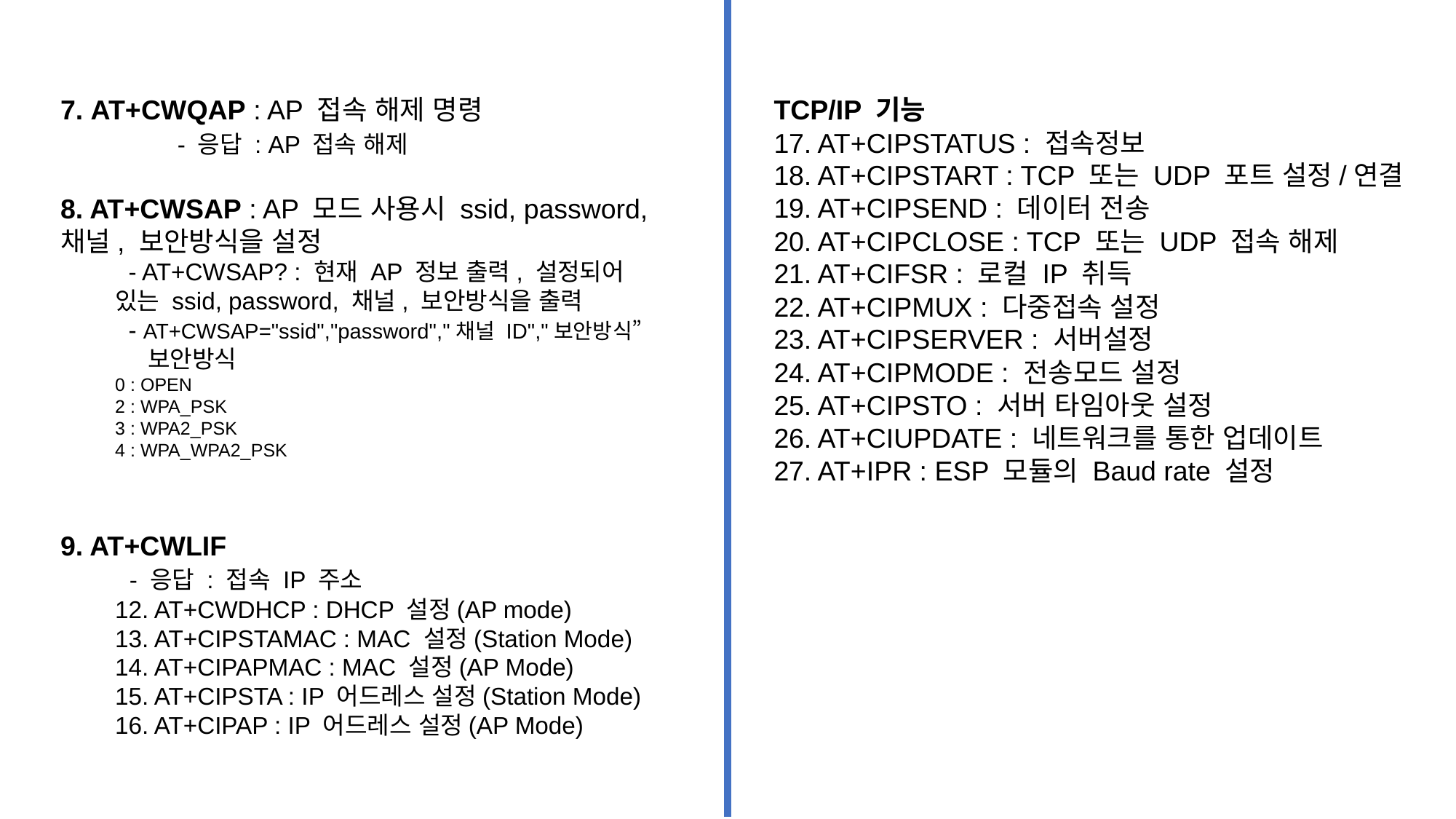

7. AT+CWQAP : AP 접속 해제 명령
  	 - 응답 : AP 접속 해제
TCP/IP 기능
17. AT+CIPSTATUS : 접속정보
18. AT+CIPSTART : TCP 또는 UDP 포트 설정/연결
19. AT+CIPSEND : 데이터 전송
20. AT+CIPCLOSE : TCP 또는 UDP 접속 해제
21. AT+CIFSR : 로컬 IP 취득
22. AT+CIPMUX : 다중접속 설정
23. AT+CIPSERVER : 서버설정
24. AT+CIPMODE : 전송모드 설정
25. AT+CIPSTO : 서버 타임아웃 설정
26. AT+CIUPDATE : 네트워크를 통한 업데이트
27. AT+IPR : ESP 모듈의 Baud rate 설정
8. AT+CWSAP : AP 모드 사용시 ssid, password, 채널, 보안방식을 설정
  - AT+CWSAP? : 현재 AP 정보 출력, 설정되어 있는 ssid, password, 채널, 보안방식을 출력
  - AT+CWSAP="ssid","password","채널 ID","보안방식”
    보안방식
0 : OPEN
2 : WPA_PSK
3 : WPA2_PSK
4 : WPA_WPA2_PSK
9. AT+CWLIF
  - 응답 : 접속 IP 주소
12. AT+CWDHCP : DHCP 설정(AP mode)
13. AT+CIPSTAMAC : MAC 설정(Station Mode)
14. AT+CIPAPMAC : MAC 설정(AP Mode)
15. AT+CIPSTA : IP 어드레스 설정(Station Mode)
16. AT+CIPAP : IP 어드레스 설정(AP Mode)